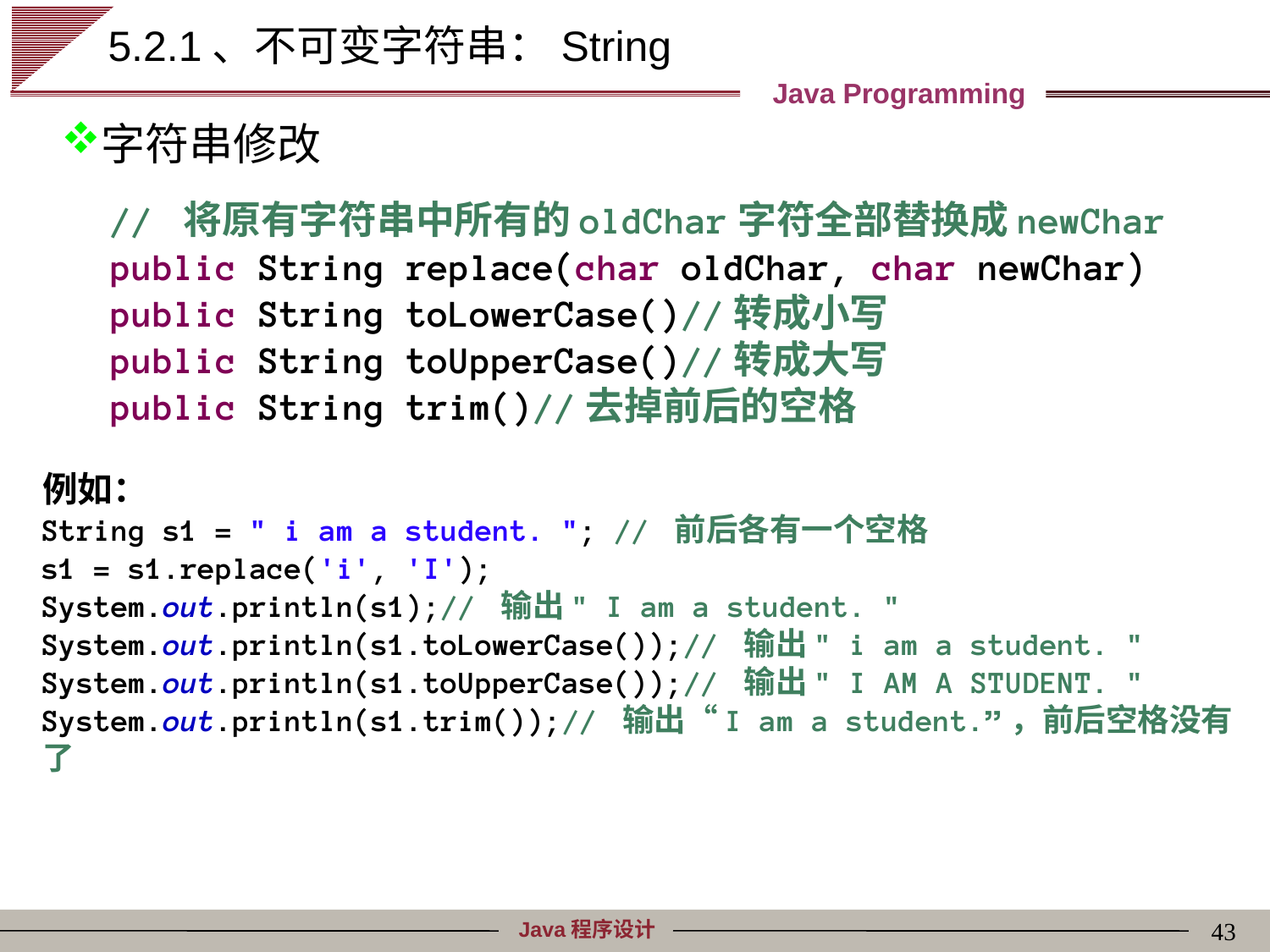

# 5.2.1、不可变字符串：String
字符串修改
// 将原有字符串中所有的oldChar字符全部替换成newChar
public String replace(char oldChar, char newChar)
public String toLowerCase()//转成小写
public String toUpperCase()//转成大写
public String trim()//去掉前后的空格
例如：
String s1 = " i am a student. "; // 前后各有一个空格
s1 = s1.replace('i', 'I');
System.out.println(s1);// 输出" I am a student. "
System.out.println(s1.toLowerCase());// 输出" i am a student. "
System.out.println(s1.toUpperCase());// 输出" I AM A STUDENT. "
System.out.println(s1.trim());// 输出“I am a student.”，前后空格没有了